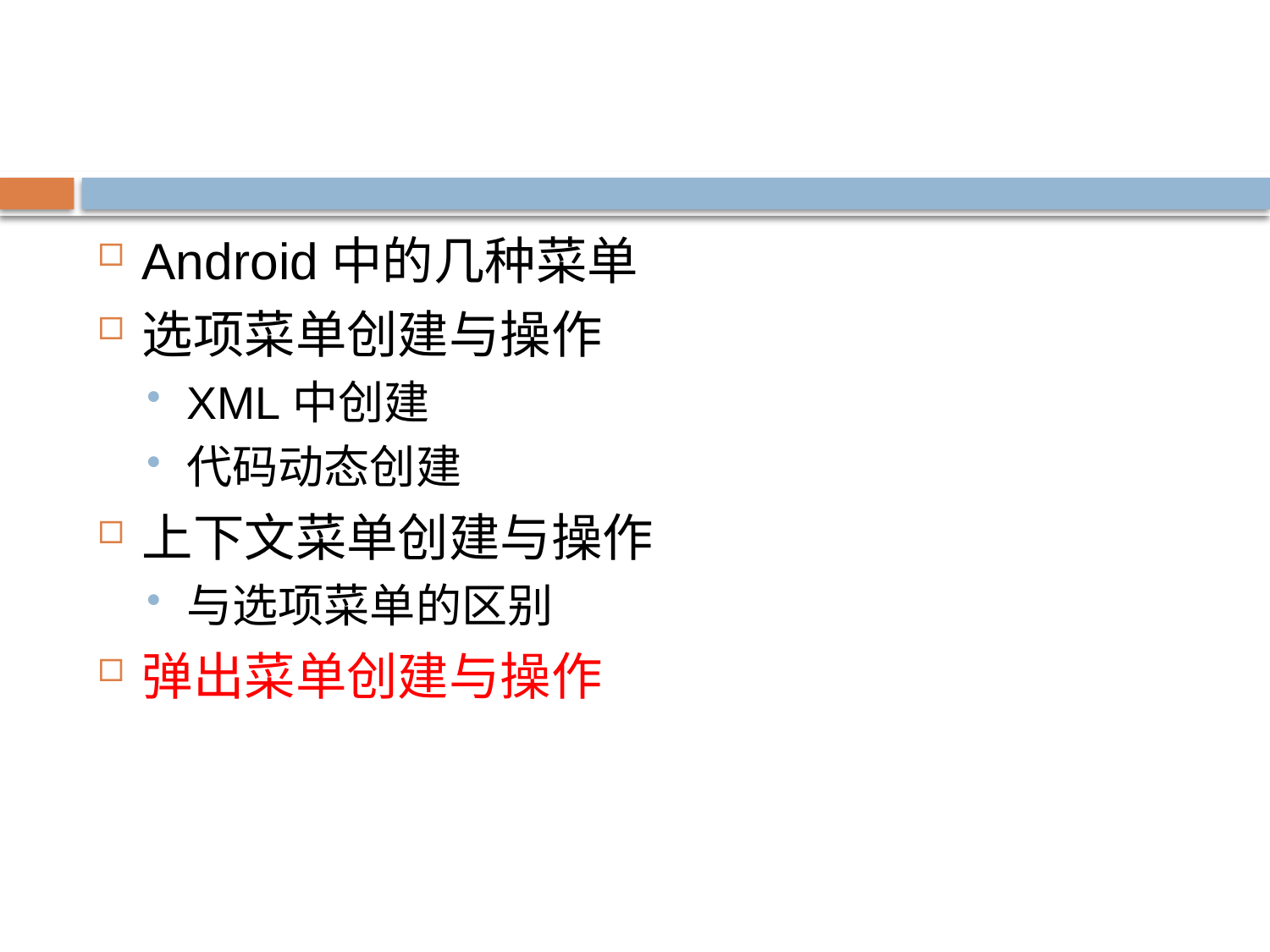

#
Android中的几种菜单
选项菜单创建与操作
XML中创建
代码动态创建
上下文菜单创建与操作
与选项菜单的区别
弹出菜单创建与操作